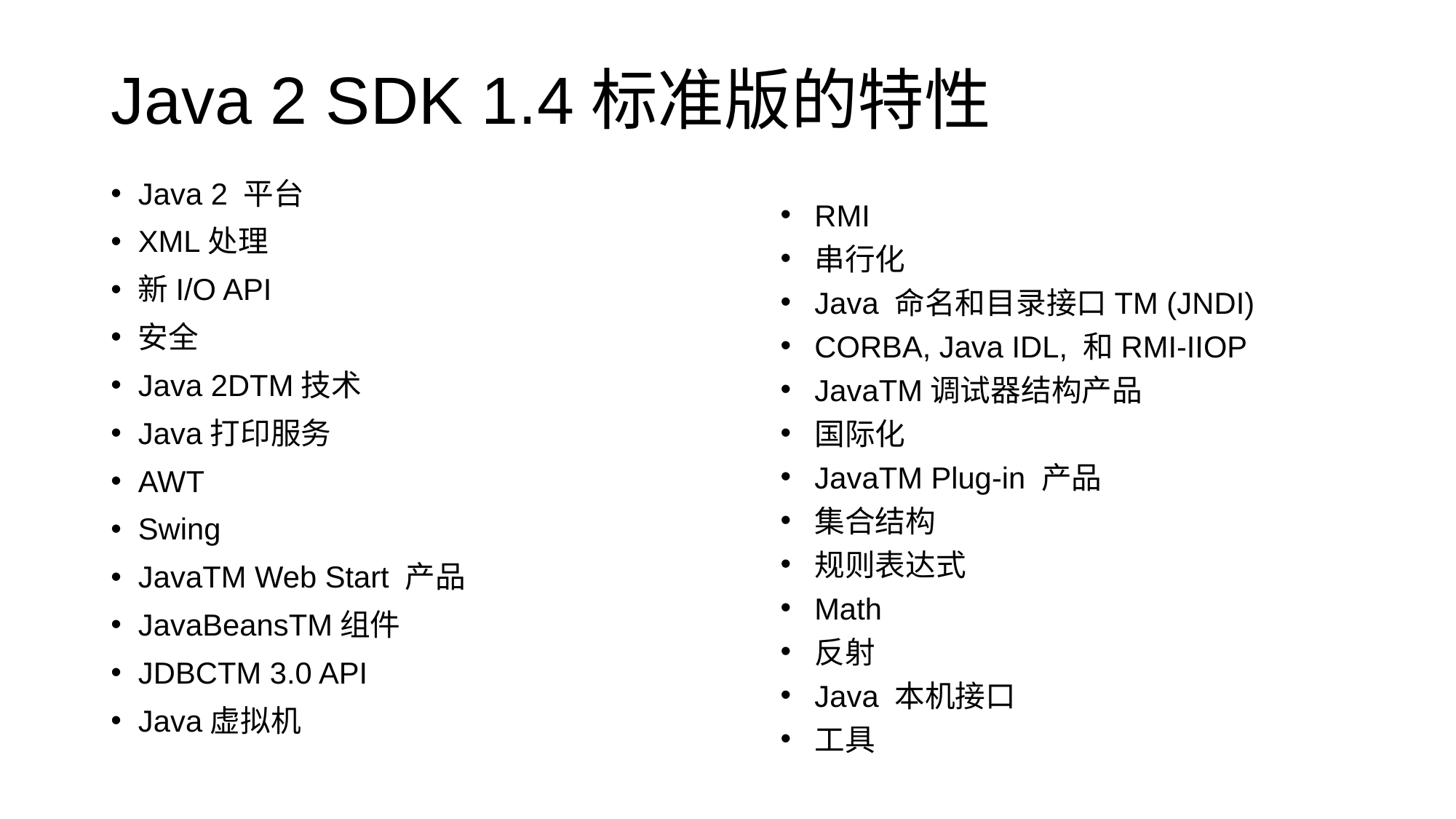

# Java 2 SDK 1.4标准版的特性
Java 2 平台
XML处理
新I/O API
安全
Java 2DTM技术
Java打印服务
AWT
Swing
JavaTM Web Start 产品
JavaBeansTM组件
JDBCTM 3.0 API
Java虚拟机
RMI
串行化
Java 命名和目录接口TM (JNDI)
CORBA, Java IDL, 和RMI-IIOP
JavaTM调试器结构产品
国际化
JavaTM Plug-in 产品
集合结构
规则表达式
Math
反射
Java 本机接口
工具